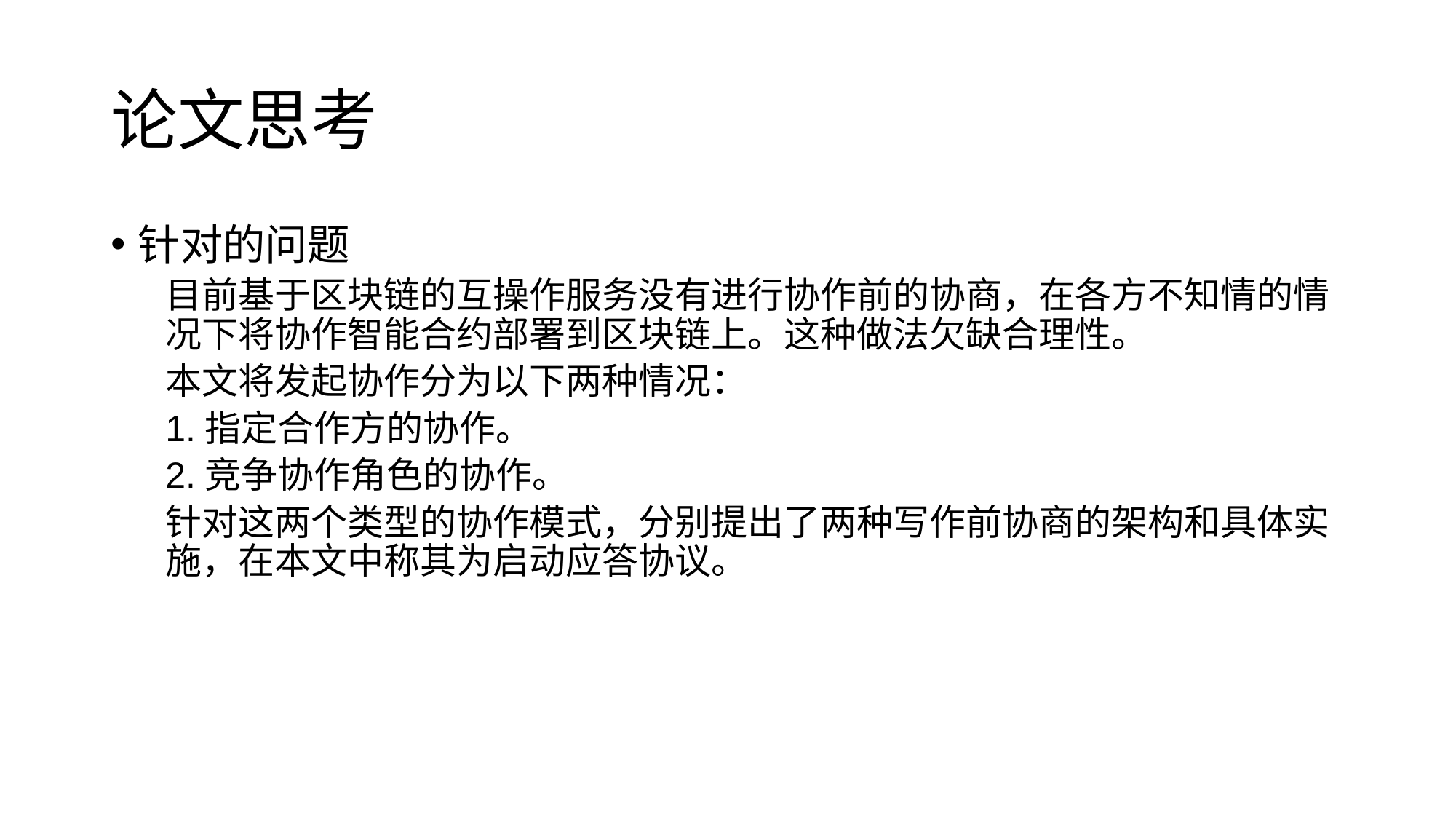

# 论文思考
针对的问题
目前基于区块链的互操作服务没有进行协作前的协商，在各方不知情的情况下将协作智能合约部署到区块链上。这种做法欠缺合理性。
本文将发起协作分为以下两种情况：
1.指定合作方的协作。
2.竞争协作角色的协作。
针对这两个类型的协作模式，分别提出了两种写作前协商的架构和具体实施，在本文中称其为启动应答协议。